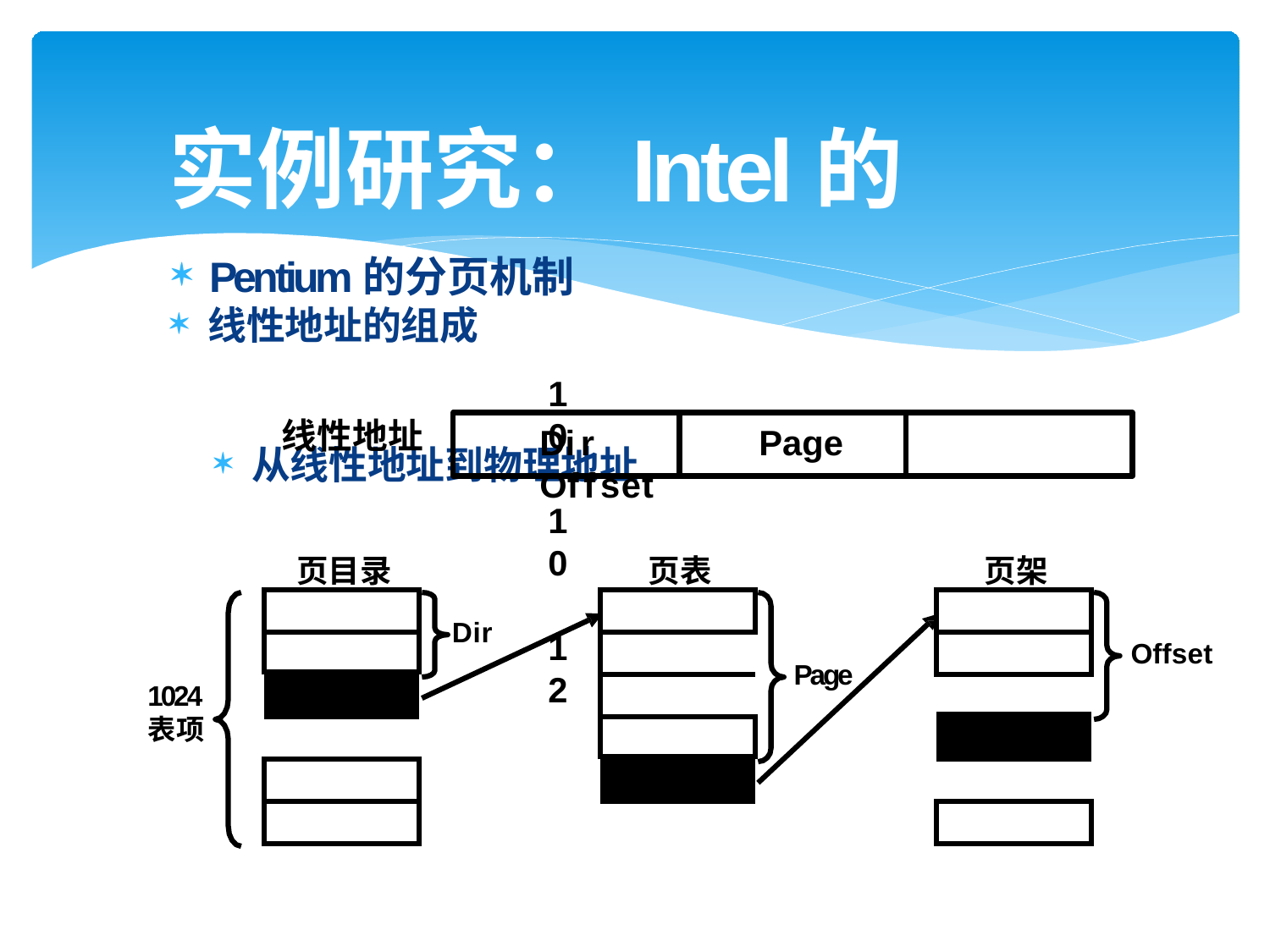

# 实例研究：Intel的Pentium
Pentium的分页机制
线性地址的组成
10	10	12
线性地址

Dir	Page	Offset
从线性地址到物理地址
页目录
页表
页架
|  |
| --- |
|  |
|  |
|  |
|  |
|  |
|  |
| --- |
|  |
|  |
|  |
|  |
|  |
|  |
| --- |
|  |
|  |
|  |
|  |
|  |

Dir

Offset
Page
1024
表项